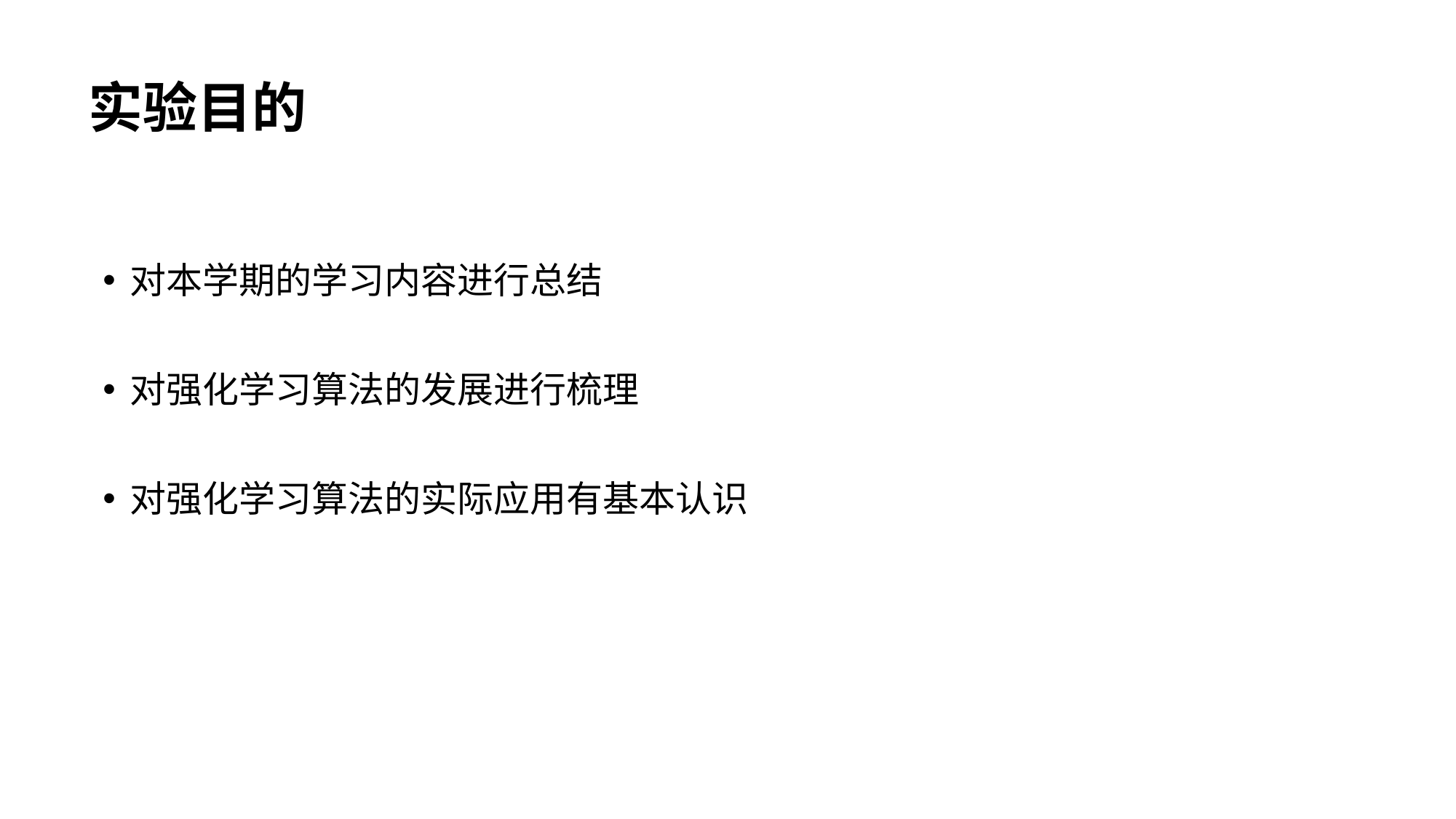

# 实验目的

对本学期的学习内容进行总结

对强化学习算法的发展进行梳理

对强化学习算法的实际应用有基本认识